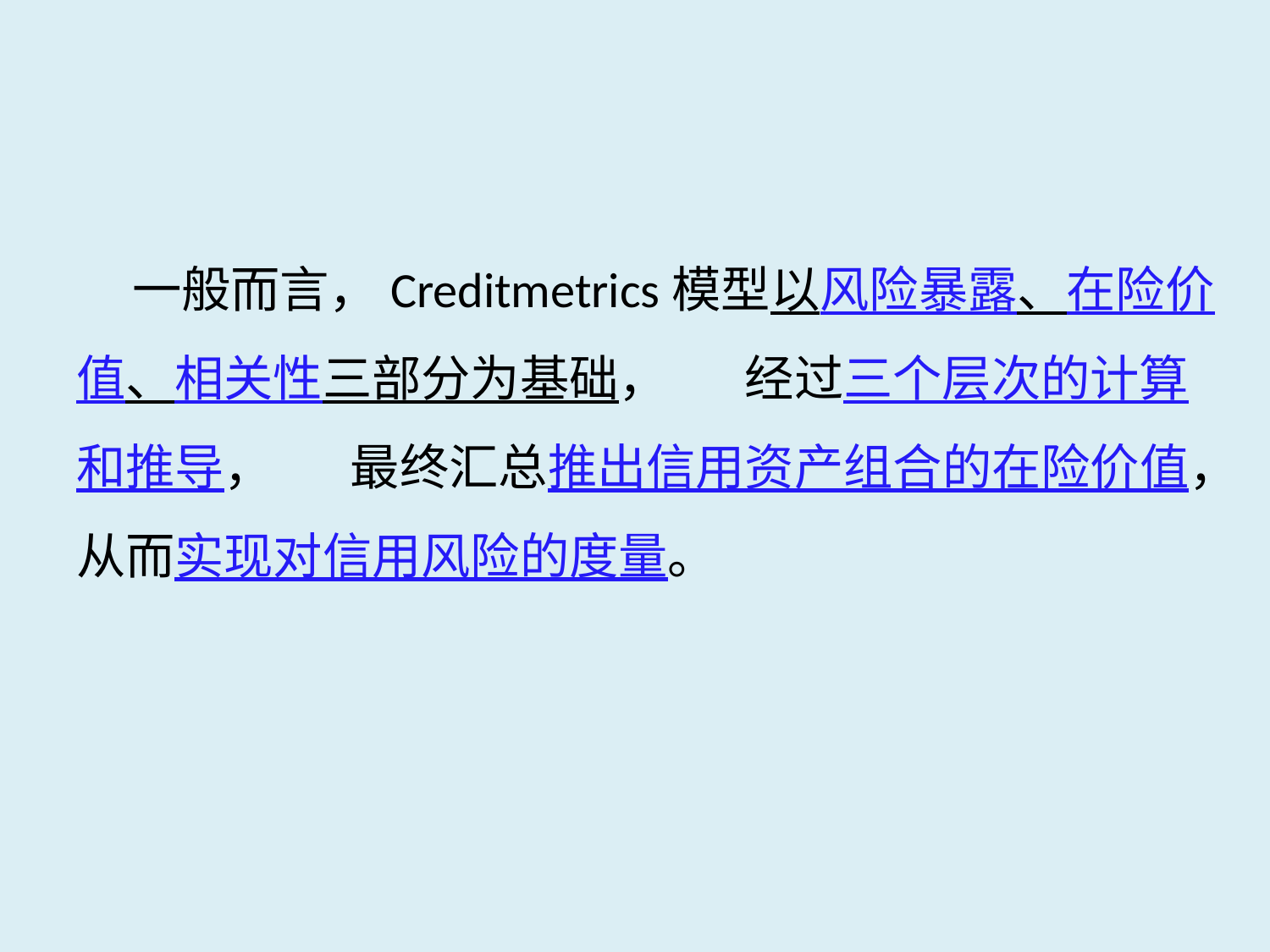

一般而言，Creditmetrics模型以风险暴露、在险价值、相关性三部分为基础，       经过三个层次的计算和推导，       最终汇总推出信用资产组合的在险价值，从而实现对信用风险的度量。